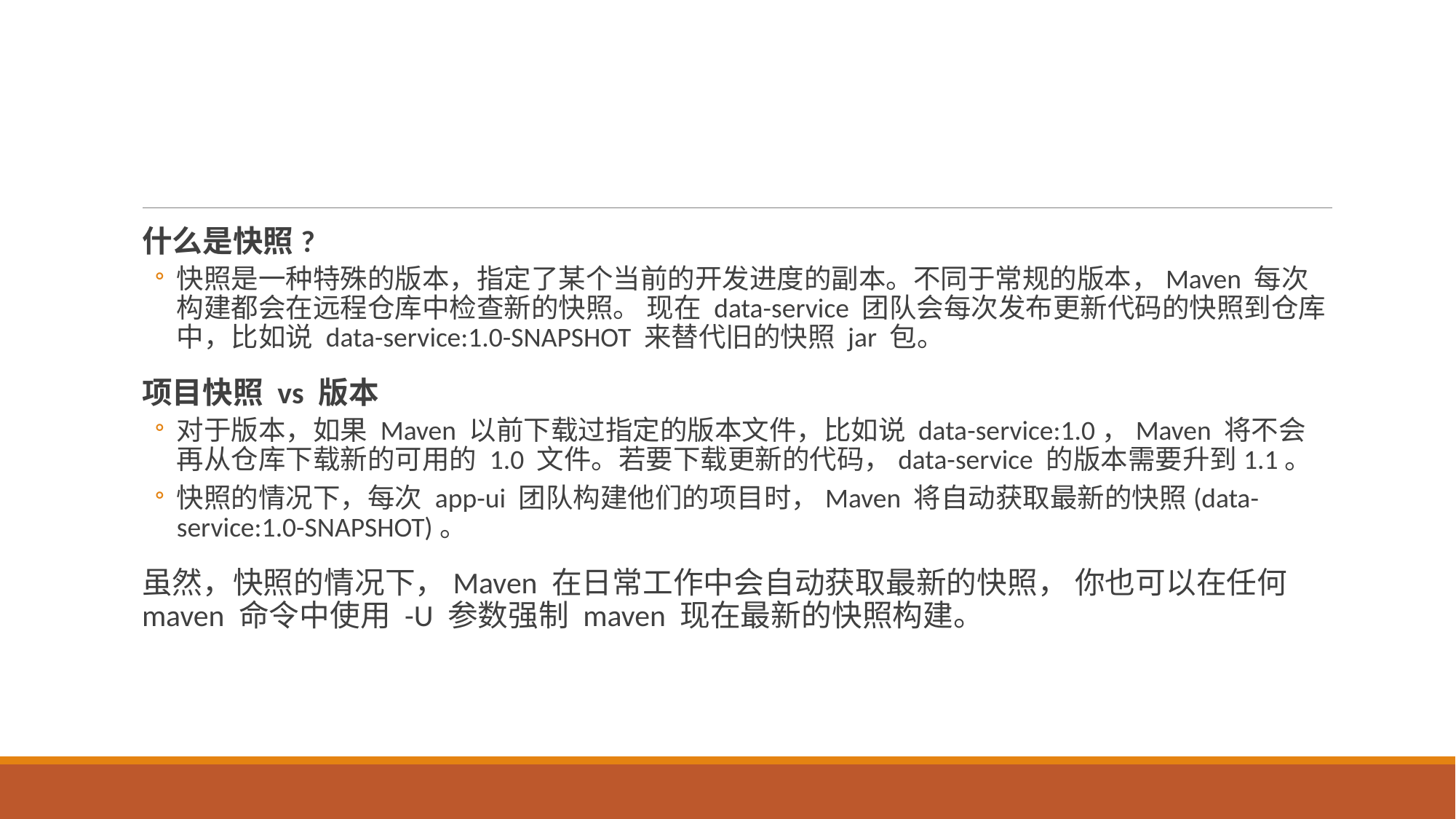

#
什么是快照?
快照是一种特殊的版本，指定了某个当前的开发进度的副本。不同于常规的版本，Maven 每次构建都会在远程仓库中检查新的快照。 现在 data-service 团队会每次发布更新代码的快照到仓库中，比如说 data-service:1.0-SNAPSHOT 来替代旧的快照 jar 包。
项目快照 vs 版本
对于版本，如果 Maven 以前下载过指定的版本文件，比如说 data-service:1.0，Maven 将不会再从仓库下载新的可用的 1.0 文件。若要下载更新的代码，data-service 的版本需要升到1.1。
快照的情况下，每次 app-ui 团队构建他们的项目时，Maven 将自动获取最新的快照(data-service:1.0-SNAPSHOT)。
虽然，快照的情况下，Maven 在日常工作中会自动获取最新的快照， 你也可以在任何 maven 命令中使用 -U 参数强制 maven 现在最新的快照构建。